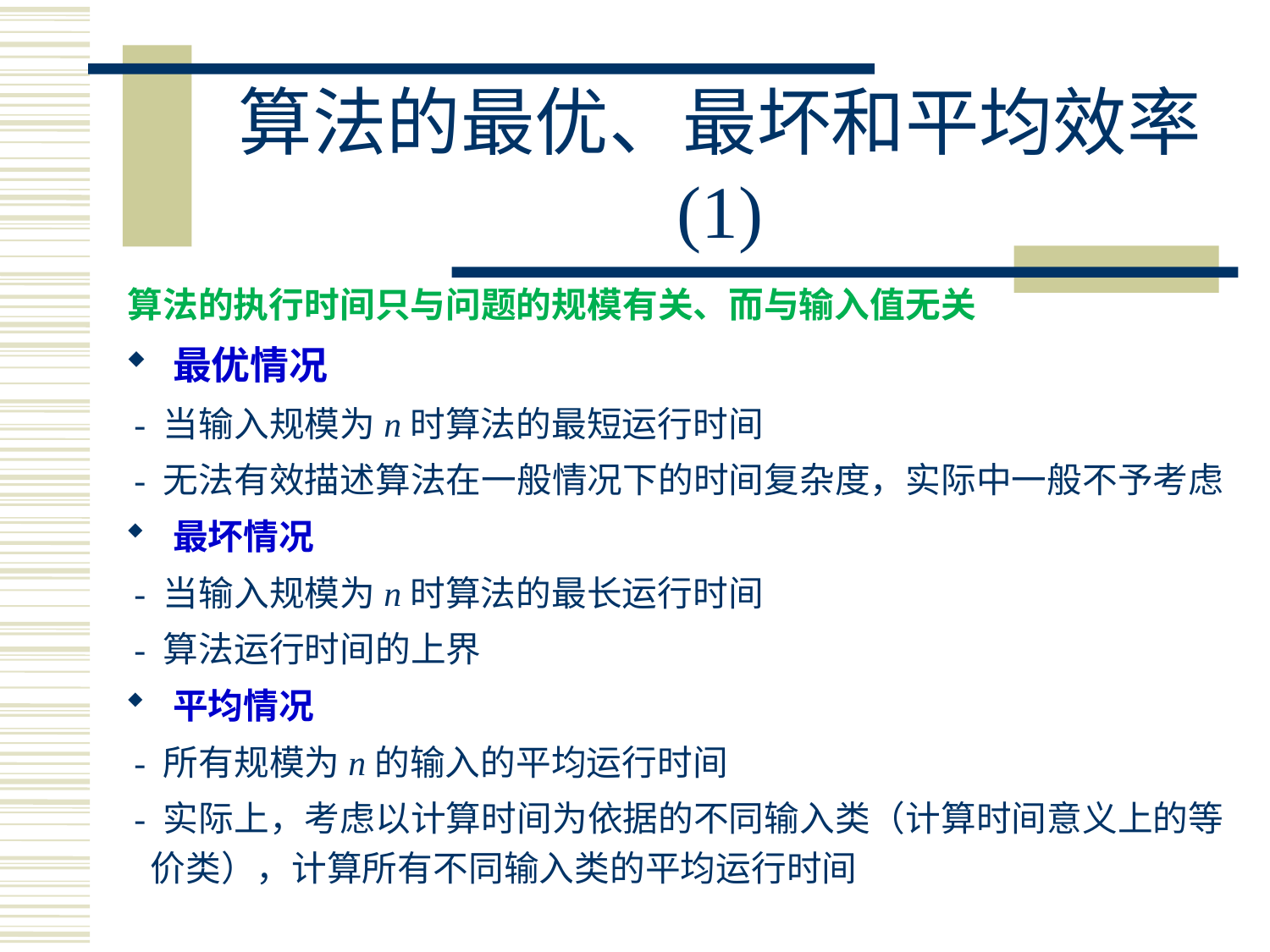

# 算法的最优、最坏和平均效率 (1)
算法的执行时间只与问题的规模有关、而与输入值无关
最优情况
 - 当输入规模为n时算法的最短运行时间
 - 无法有效描述算法在一般情况下的时间复杂度，实际中一般不予考虑
最坏情况
 - 当输入规模为n时算法的最长运行时间
 - 算法运行时间的上界
平均情况
 - 所有规模为n的输入的平均运行时间
 - 实际上，考虑以计算时间为依据的不同输入类（计算时间意义上的等价类），计算所有不同输入类的平均运行时间